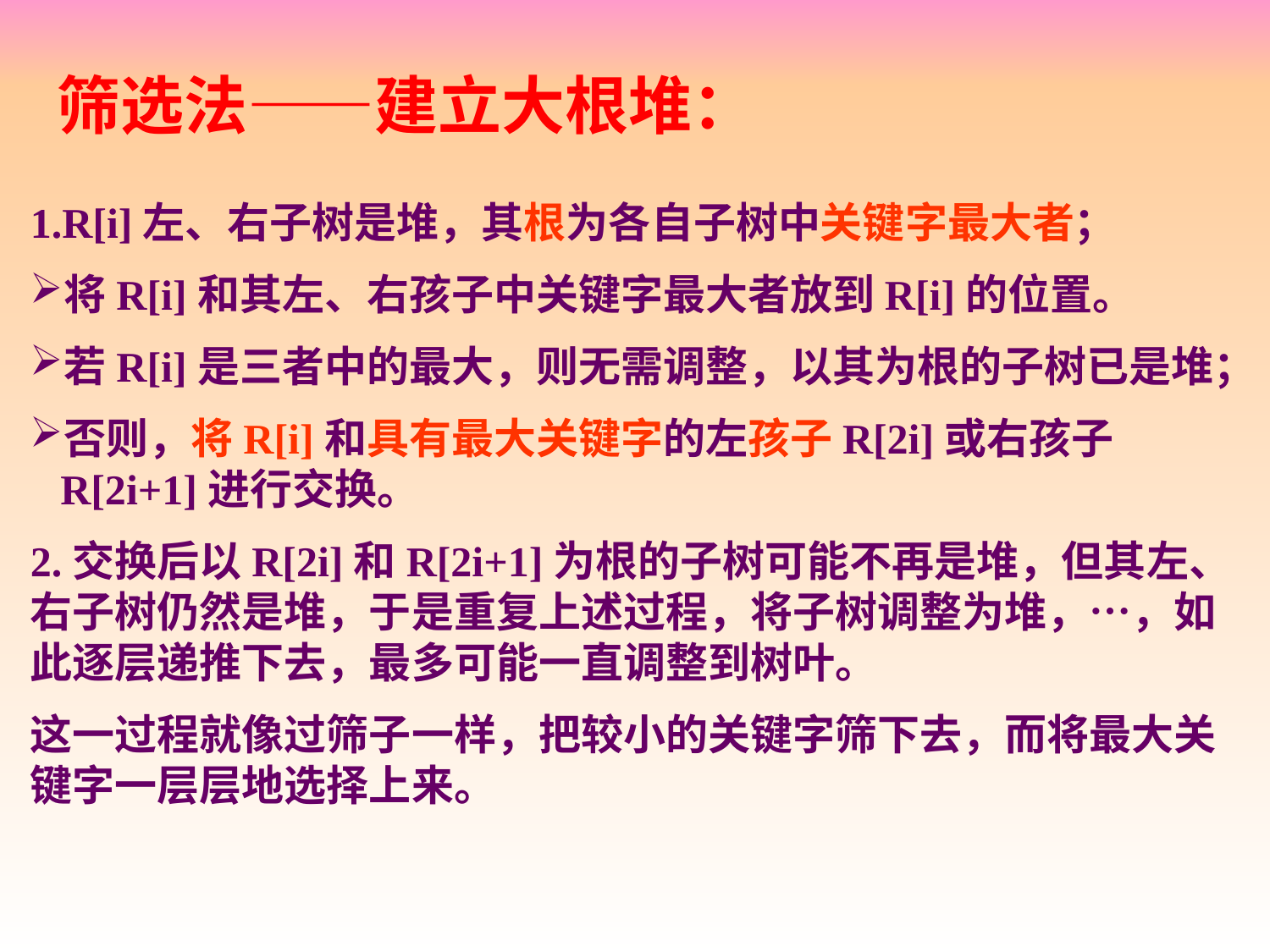

筛选法——建立大根堆：
1.R[i]左、右子树是堆，其根为各自子树中关键字最大者；
将R[i]和其左、右孩子中关键字最大者放到R[i]的位置。
若R[i]是三者中的最大，则无需调整，以其为根的子树已是堆；
否则，将R[i]和具有最大关键字的左孩子R[2i]或右孩子R[2i+1]进行交换。
2.交换后以R[2i]和R[2i+1]为根的子树可能不再是堆，但其左、右子树仍然是堆，于是重复上述过程，将子树调整为堆，…，如此逐层递推下去，最多可能一直调整到树叶。
这一过程就像过筛子一样，把较小的关键字筛下去，而将最大关键字一层层地选择上来。